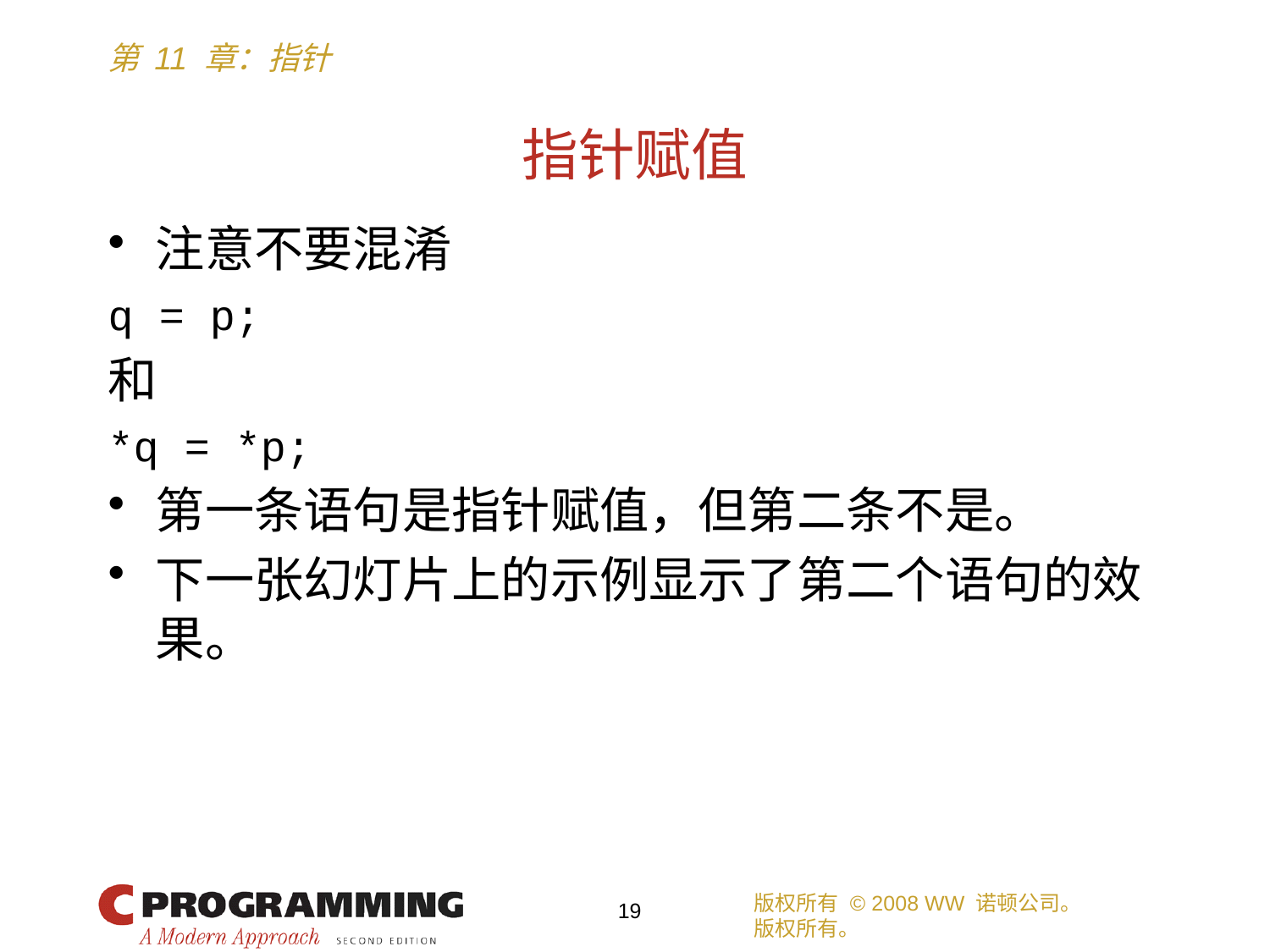

# 指针赋值
注意不要混淆
q = p;
和
*q = *p;
第一条语句是指针赋值，但第二条不是。
下一张幻灯片上的示例显示了第二个语句的效果。

版权所有 © 2008 WW 诺顿公司。
版权所有。
19